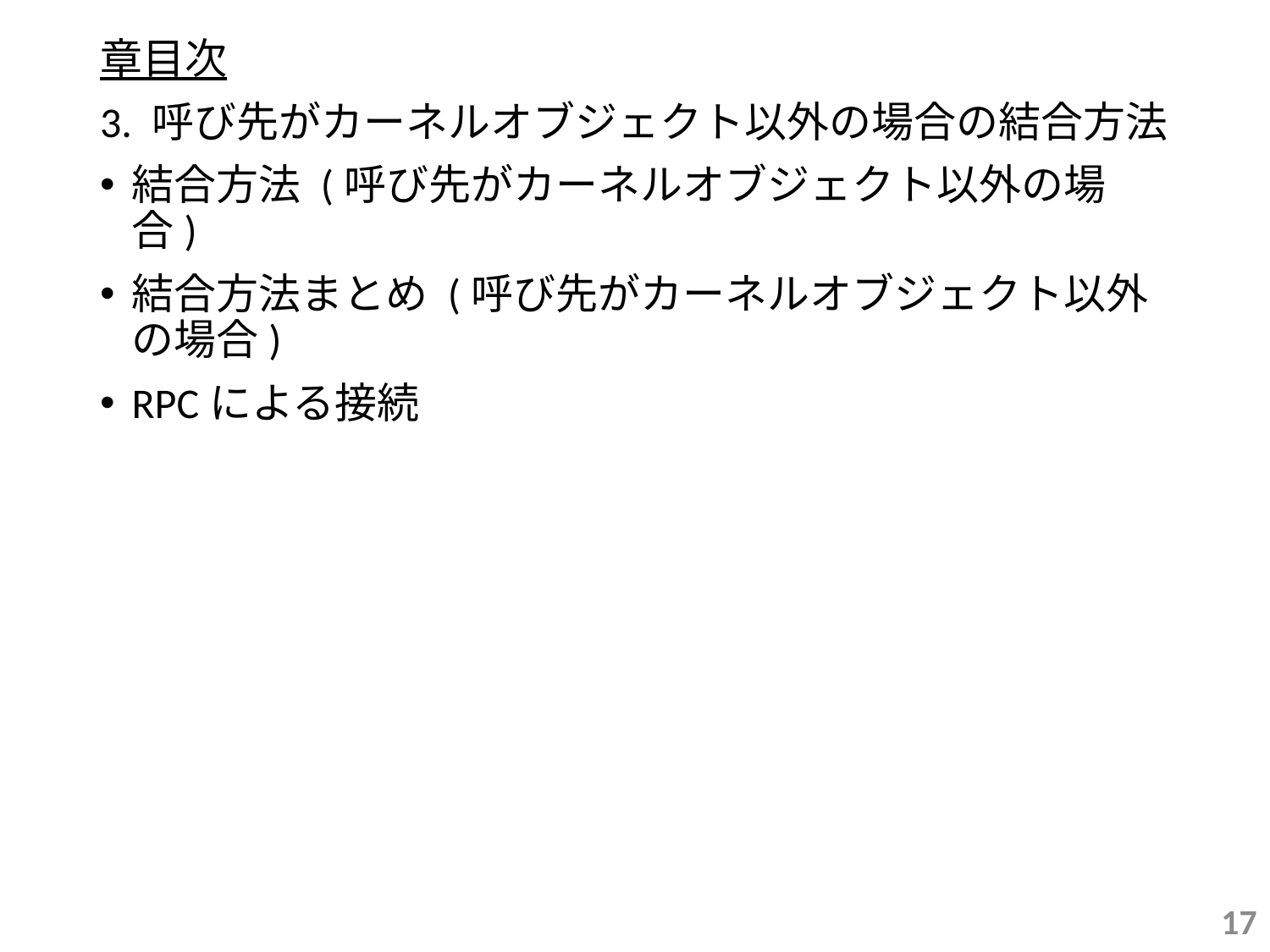

章目次
3. 呼び先がカーネルオブジェクト以外の場合の結合方法
結合方法 (呼び先がカーネルオブジェクト以外の場合)
結合方法まとめ (呼び先がカーネルオブジェクト以外の場合)
RPCによる接続
17